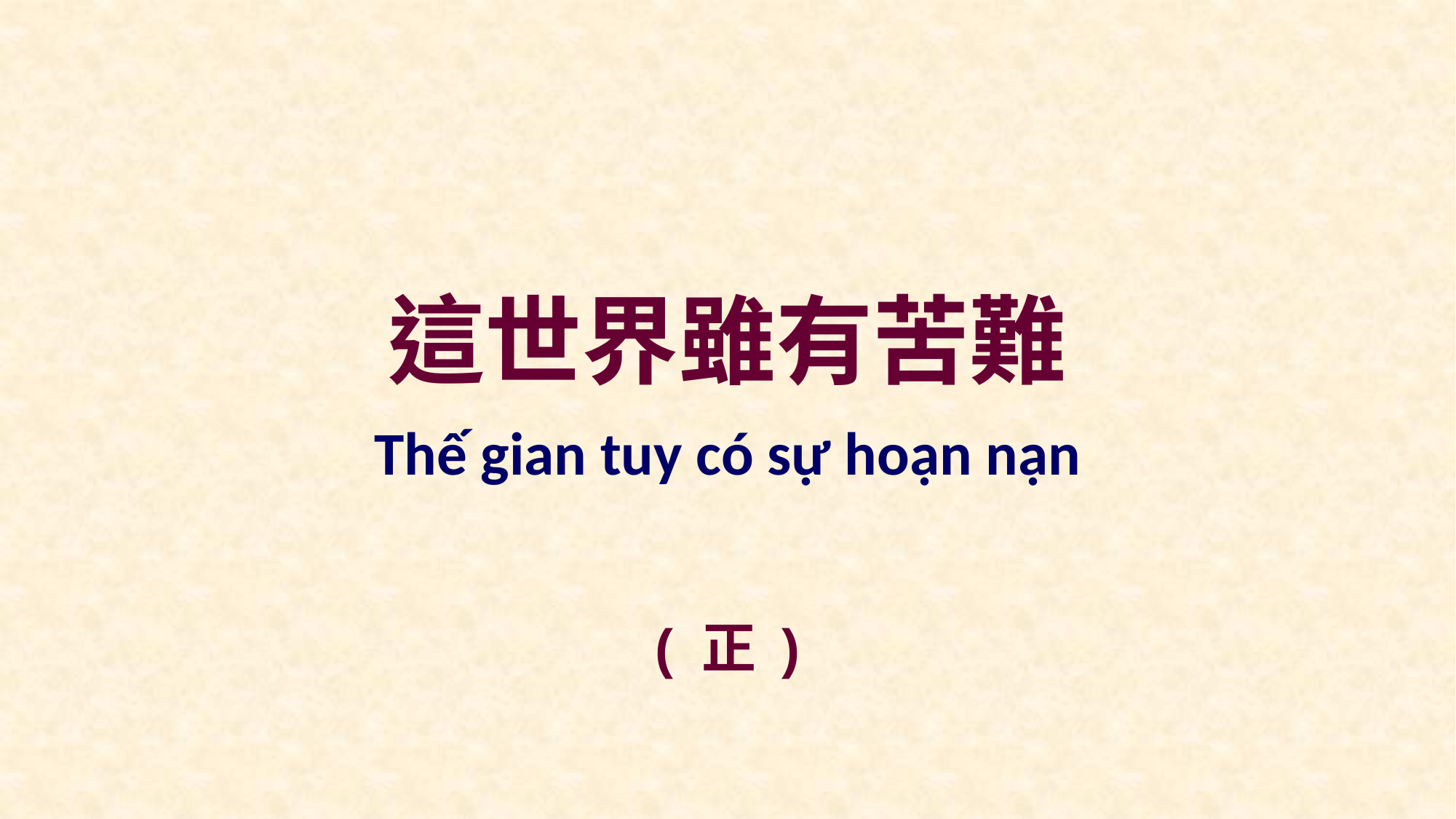

這世界雖有苦難
Thế gian tuy có sự hoạn nạn
( 正 )